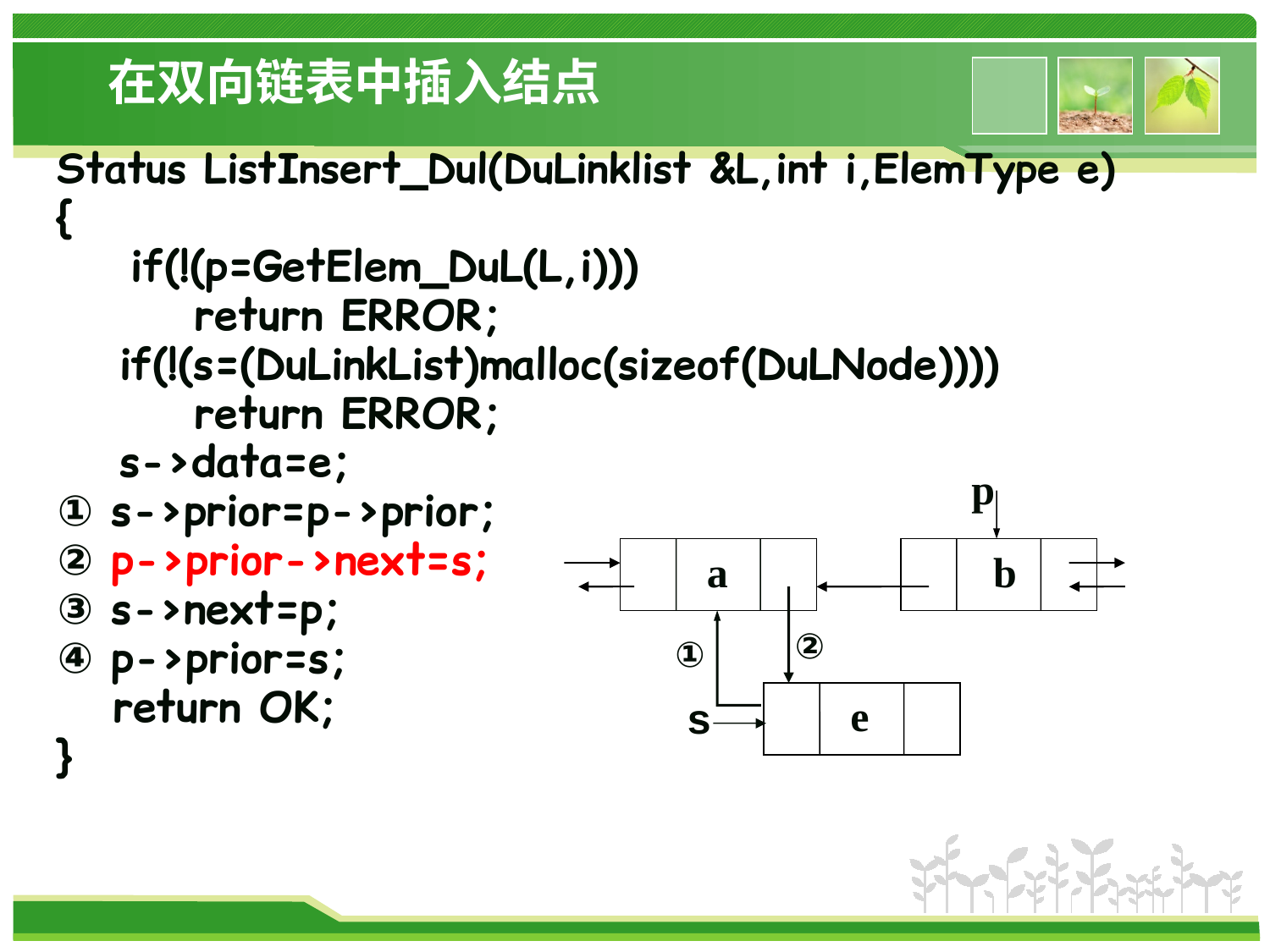

在双向链表中插入结点
Status ListInsert_Dul(DuLinklist &L,int i,ElemType e)
{
    if(!(p=GetElem_DuL(L,i)))
　　　return ERROR;
　 if(!(s=(DuLinkList)malloc(sizeof(DuLNode))))
　　　return ERROR;
　 s->data=e;
① s->prior=p->prior;
② p->prior->next=s;
③ s->next=p;
④ p->prior=s;
   return OK;
}
p

       a

         b

②
①
       e

s